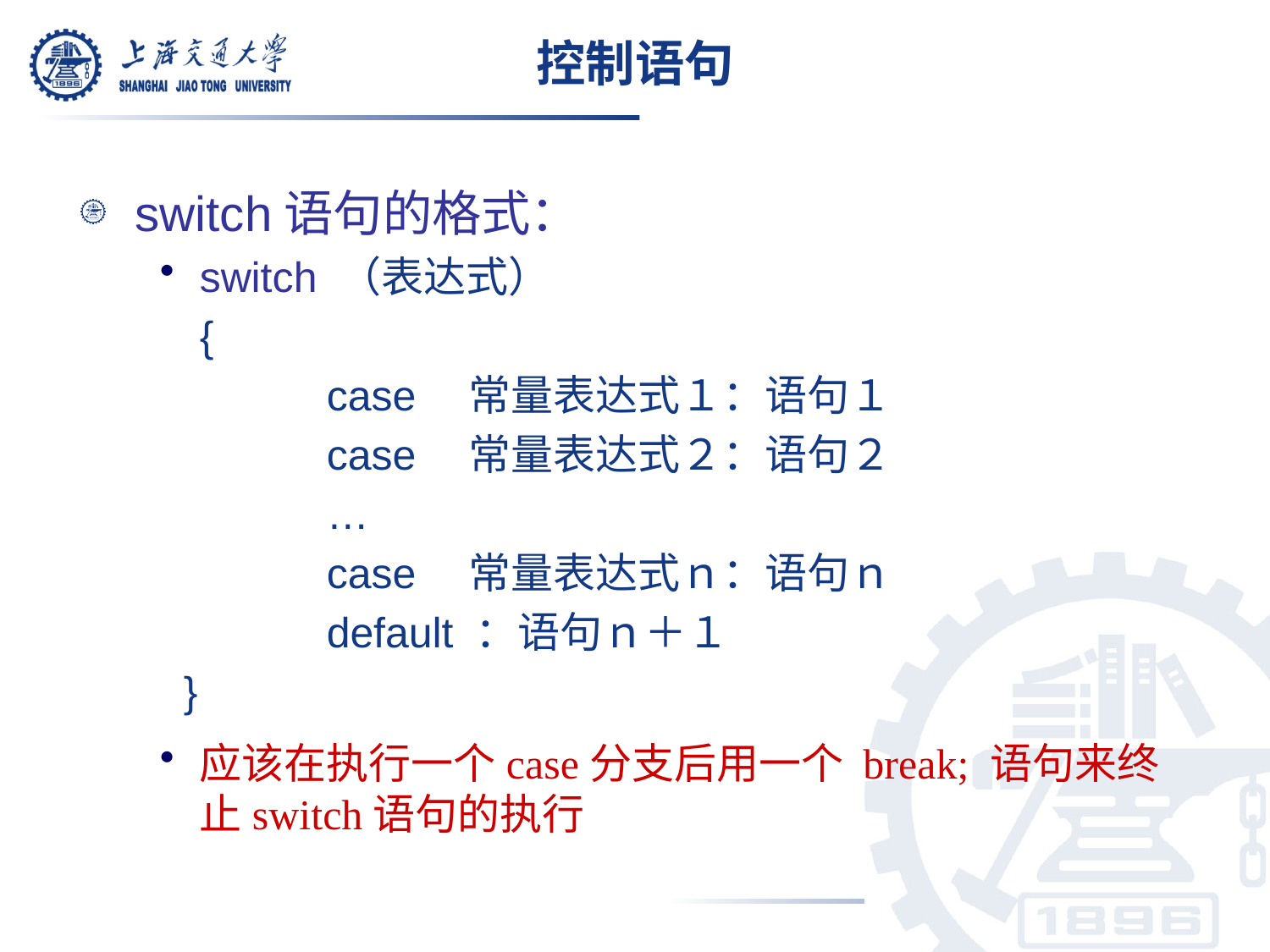

# 控制语句
switch语句的格式：
switch （表达式）
	{
		case　常量表达式１：语句１
    	case　常量表达式２：语句２
    	…
    	case　常量表达式ｎ：语句ｎ
 		default ：语句ｎ＋１
  }
应该在执行一个case分支后用一个 break; 语句来终止switch语句的执行